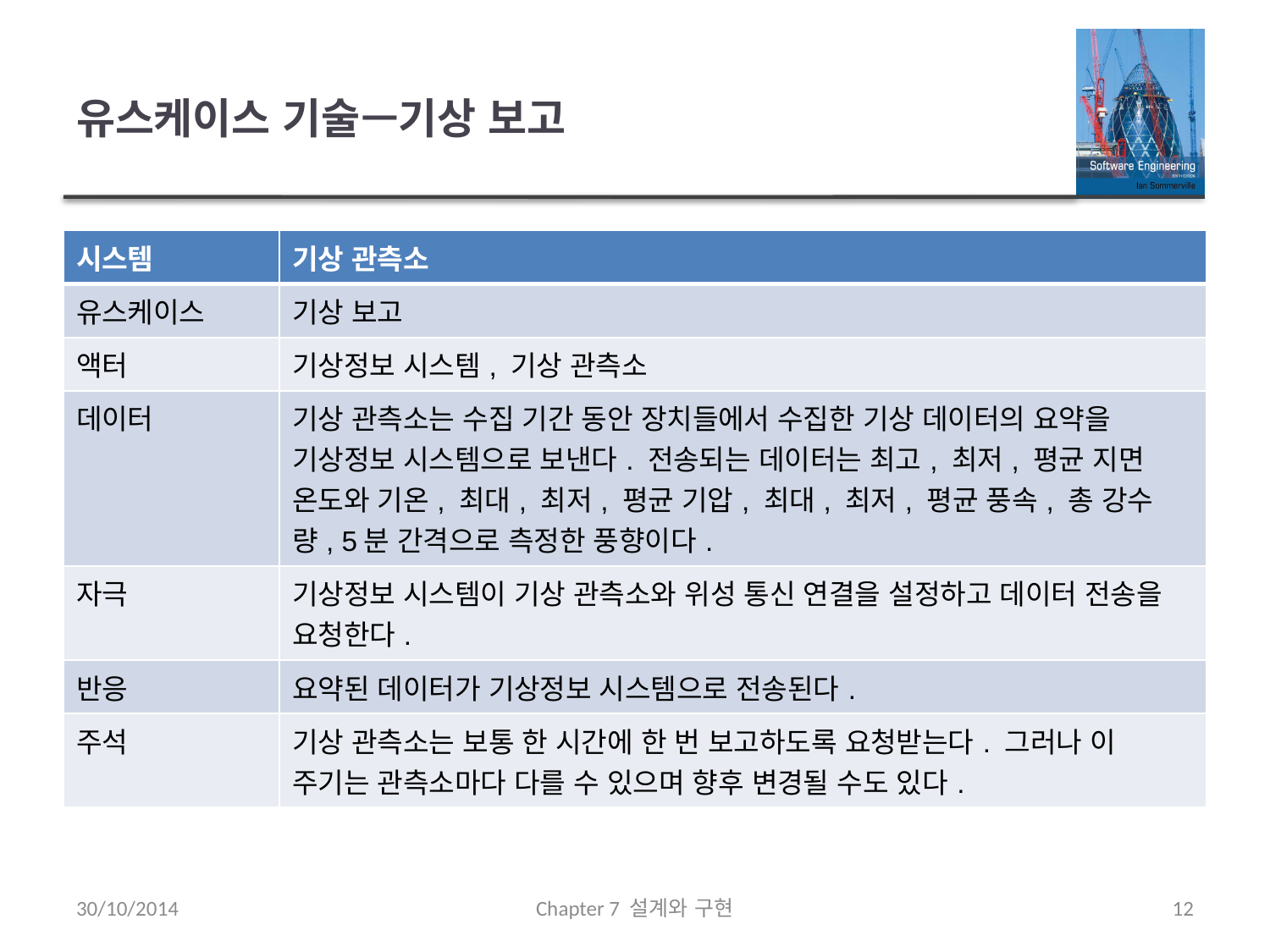

# 유스케이스 기술—기상 보고
| 시스템 | 기상 관측소 |
| --- | --- |
| 유스케이스 | 기상 보고 |
| 액터 | 기상정보 시스템, 기상 관측소 |
| 데이터 | 기상 관측소는 수집 기간 동안 장치들에서 수집한 기상 데이터의 요약을 기상정보 시스템으로 보낸다. 전송되는 데이터는 최고, 최저, 평균 지면 온도와 기온, 최대, 최저, 평균 기압, 최대, 최저, 평균 풍속, 총 강수량, 5분 간격으로 측정한 풍향이다. |
| 자극 | 기상정보 시스템이 기상 관측소와 위성 통신 연결을 설정하고 데이터 전송을 요청한다. |
| 반응 | 요약된 데이터가 기상정보 시스템으로 전송된다. |
| 주석 | 기상 관측소는 보통 한 시간에 한 번 보고하도록 요청받는다. 그러나 이 주기는 관측소마다 다를 수 있으며 향후 변경될 수도 있다. |
30/10/2014
Chapter 7 설계와 구현
12